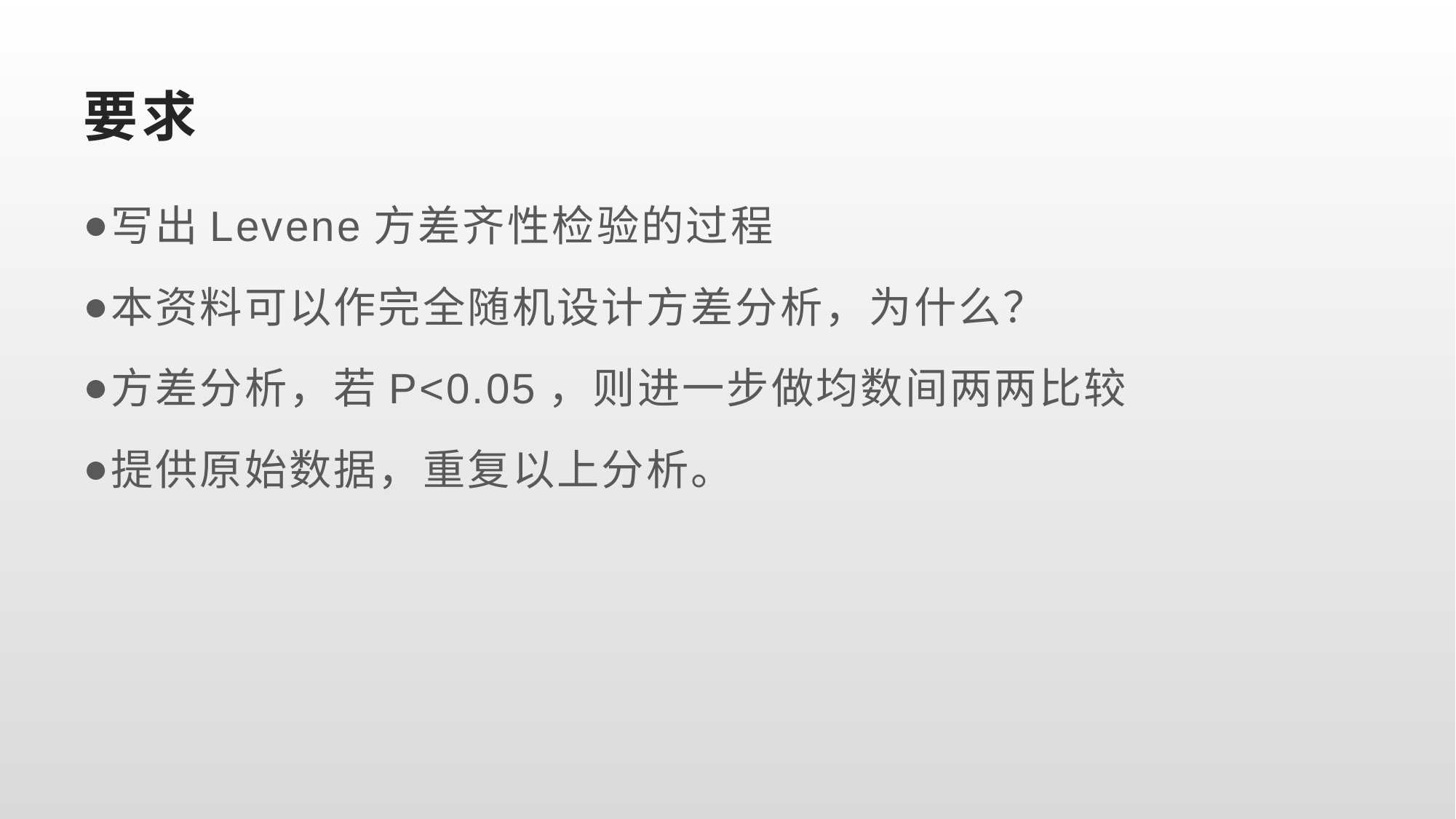

# 要求
写出Levene方差齐性检验的过程
本资料可以作完全随机设计方差分析，为什么？
方差分析，若P<0.05，则进一步做均数间两两比较
提供原始数据，重复以上分析。